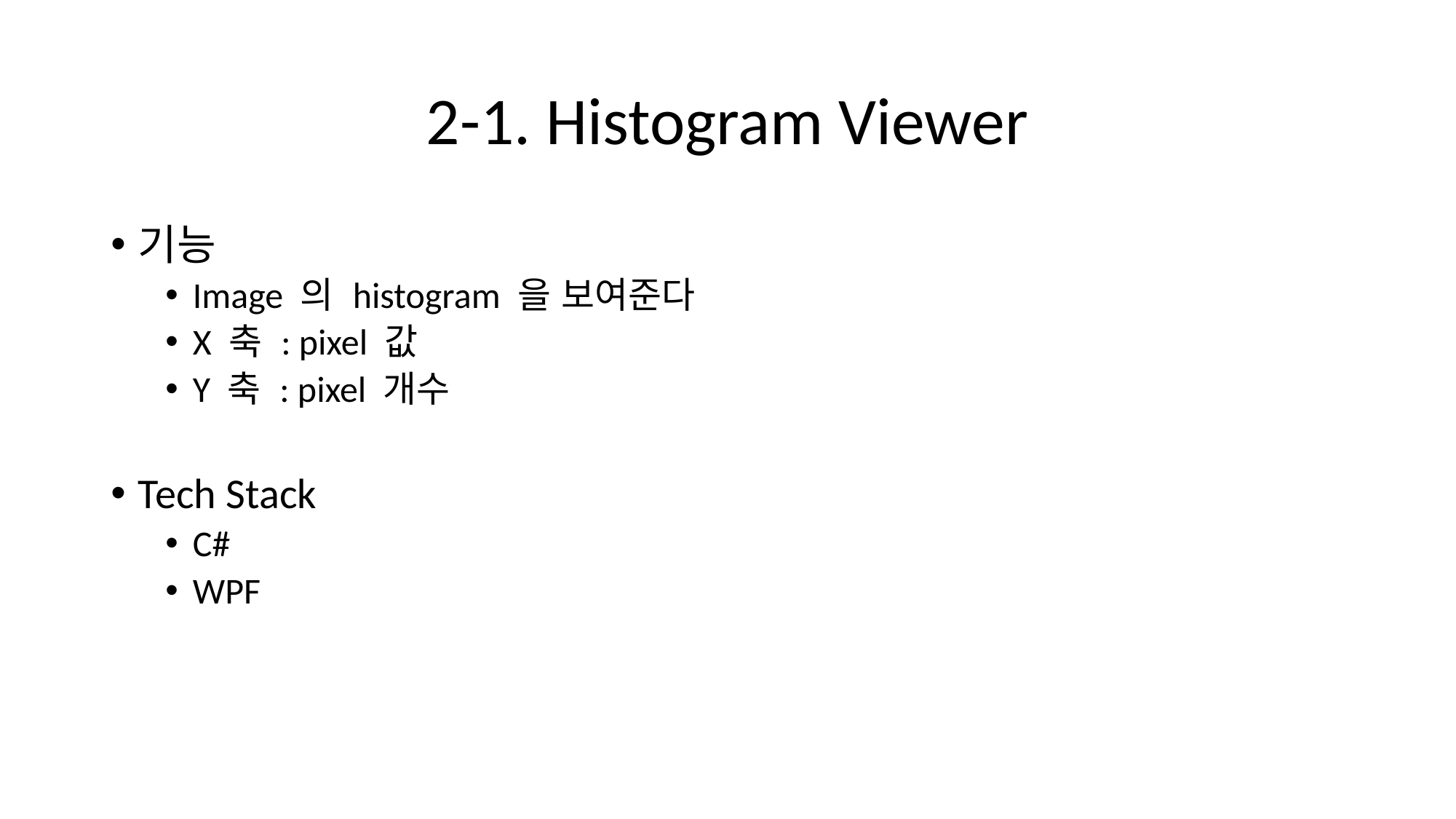

# 2-1. Histogram Viewer
기능
Image 의 histogram 을 보여준다
X 축 : pixel 값
Y 축 : pixel 개수

Tech Stack
C#
WPF